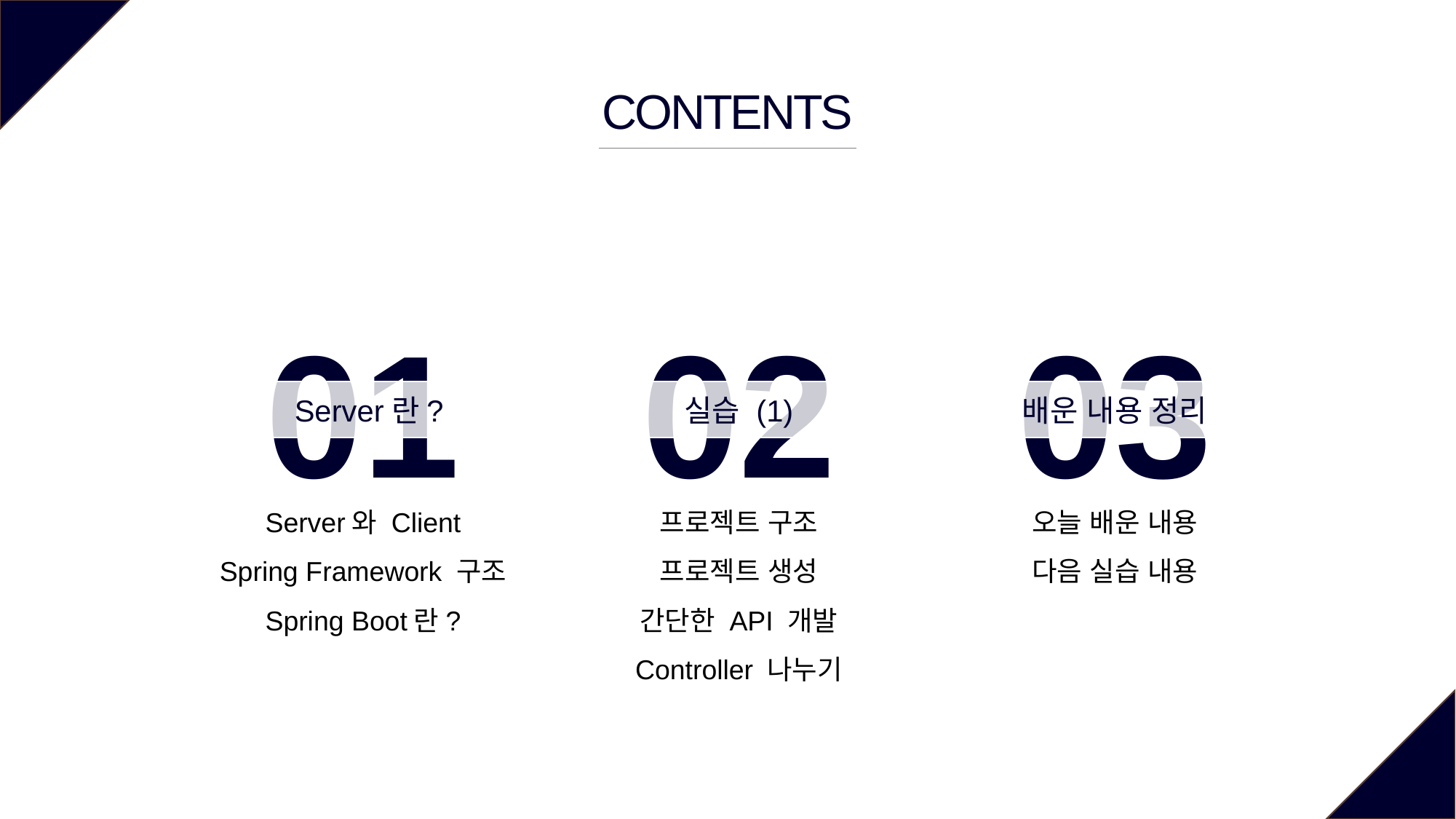

CONTENTS
01
02
03
Server란?
실습 (1)
배운 내용 정리
Server와 Client
Spring Framework 구조
Spring Boot란?
프로젝트 구조
프로젝트 생성
간단한 API 개발
Controller 나누기
오늘 배운 내용
다음 실습 내용